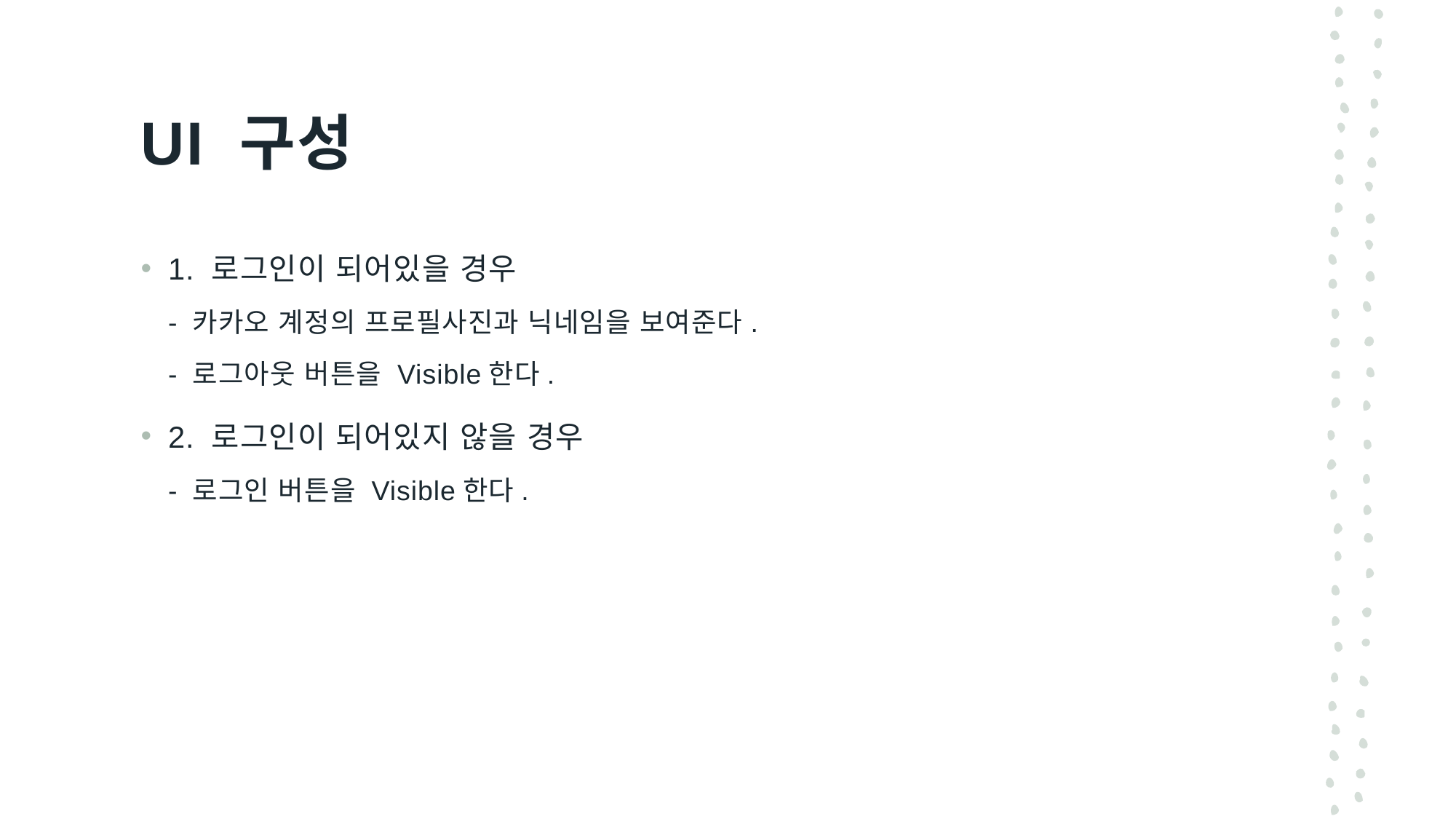

# UI 구성
1. 로그인이 되어있을 경우
- 카카오 계정의 프로필사진과 닉네임을 보여준다.
- 로그아웃 버튼을 Visible한다.
2. 로그인이 되어있지 않을 경우
- 로그인 버튼을 Visible한다.